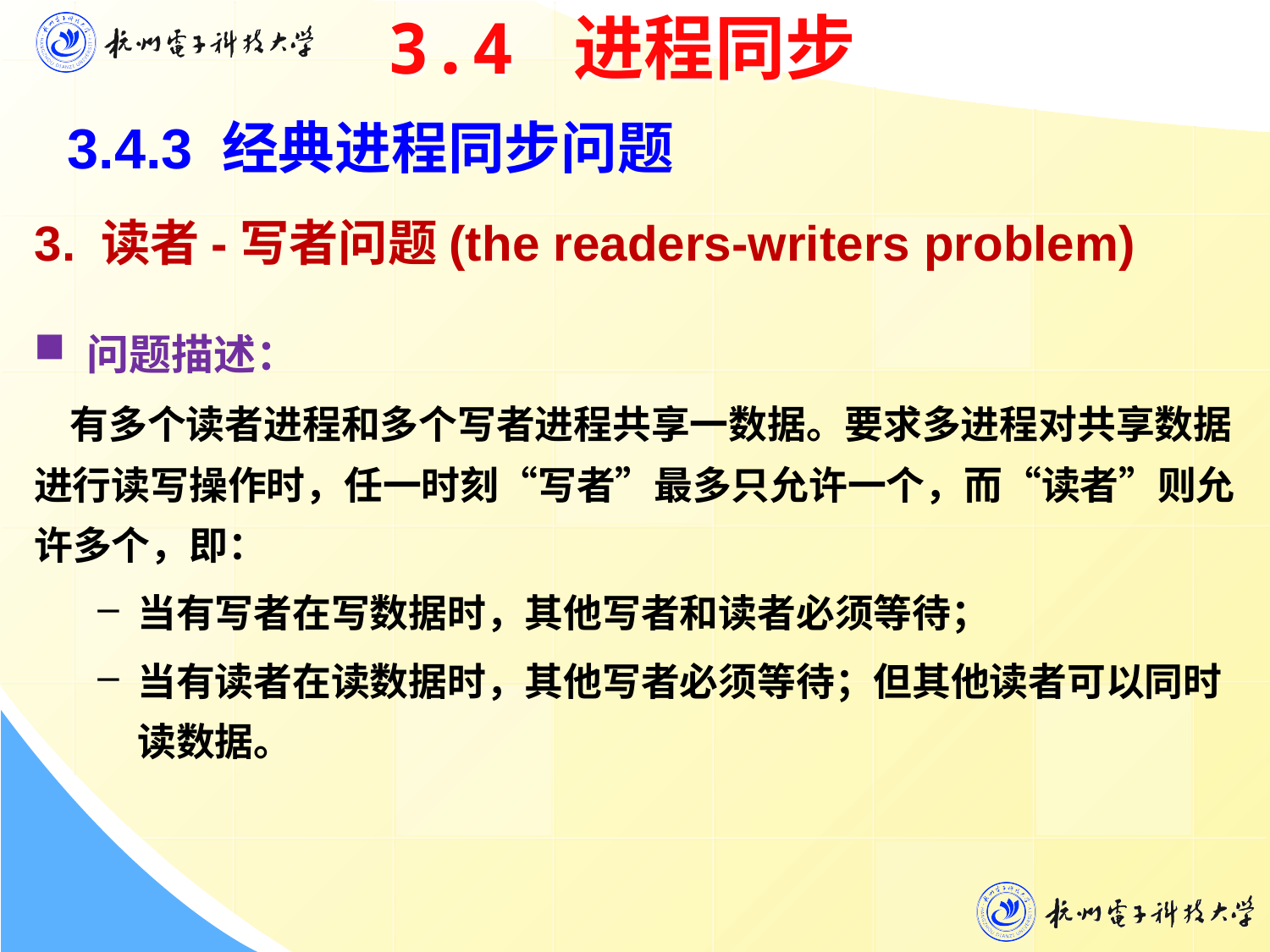

3.4 进程同步
3.4.3 经典进程同步问题
3. 读者-写者问题(the readers-writers problem)
 问题描述：
   有多个读者进程和多个写者进程共享一数据。要求多进程对共享数据进行读写操作时，任一时刻“写者”最多只允许一个，而“读者”则允许多个，即：
当有写者在写数据时，其他写者和读者必须等待；
当有读者在读数据时，其他写者必须等待；但其他读者可以同时读数据。